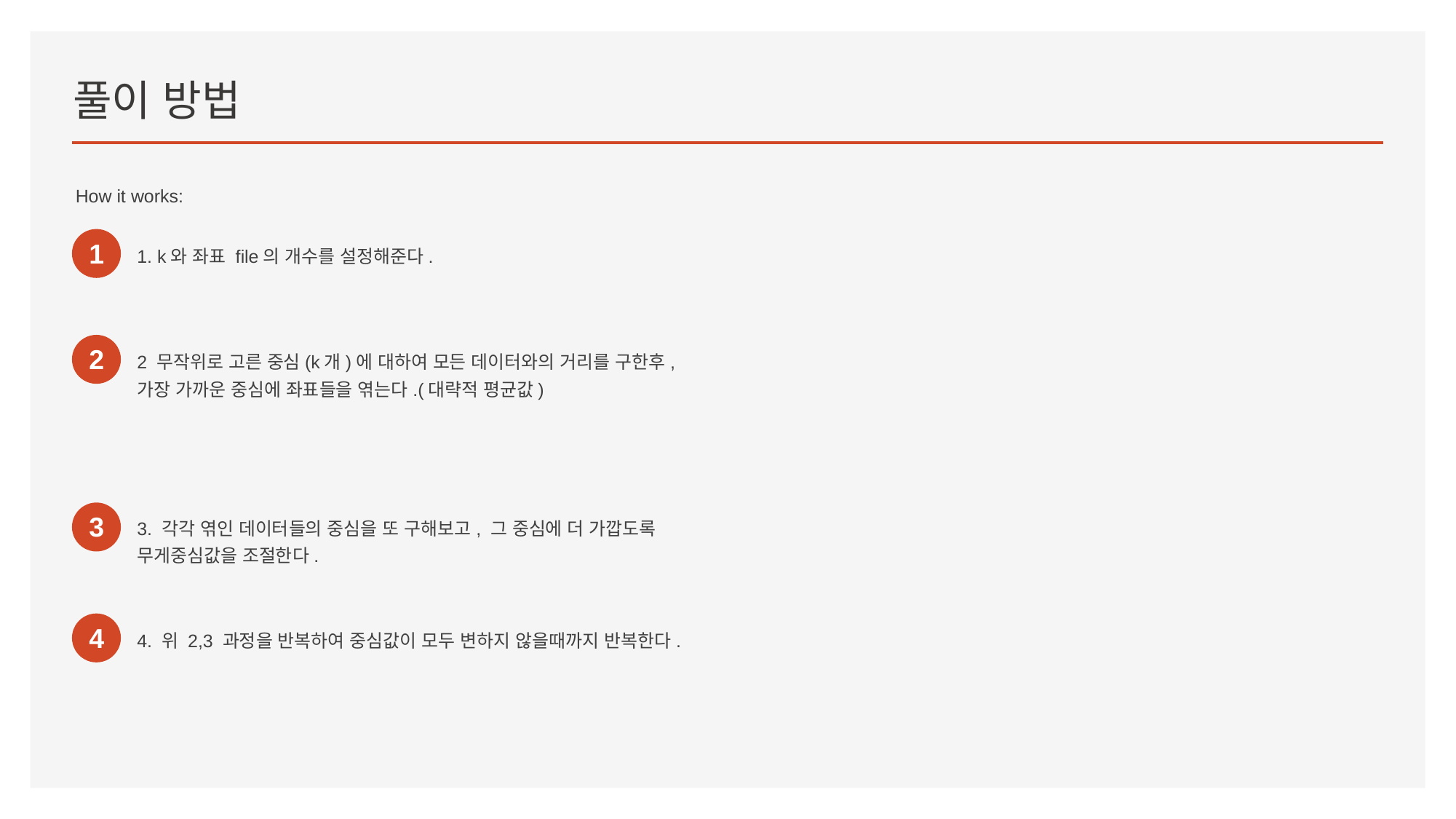

# 풀이 방법
How it works:

1
1. k와 좌표 file의 개수를 설정해준다.

2
2 무작위로 고른 중심(k개)에 대하여 모든 데이터와의 거리를 구한후, 가장 가까운 중심에 좌표들을 엮는다.(대략적 평균값)

3
3. 각각 엮인 데이터들의 중심을 또 구해보고, 그 중심에 더 가깝도록 무게중심값을 조절한다.

4
4. 위 2,3 과정을 반복하여 중심값이 모두 변하지 않을때까지 반복한다.